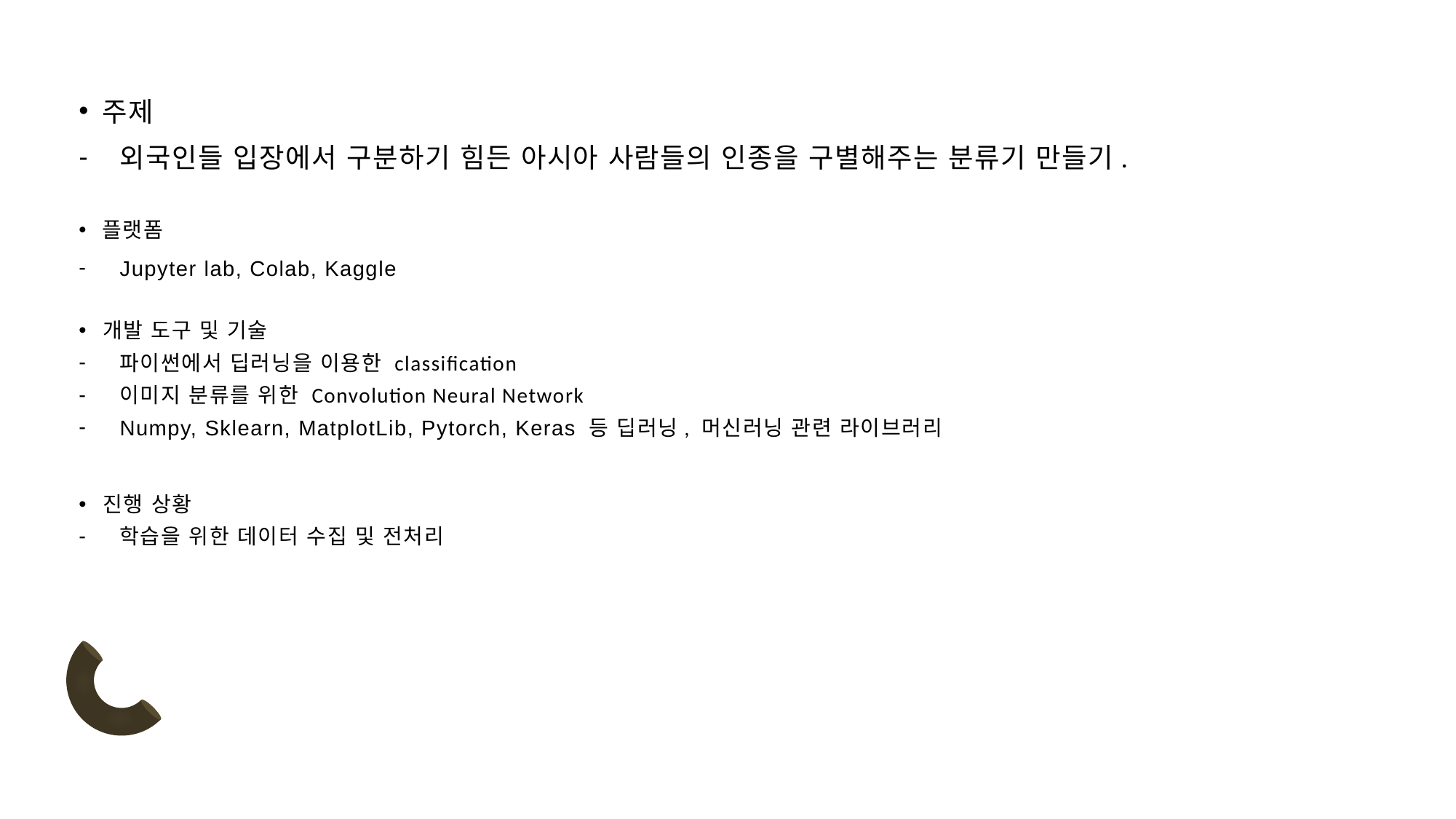

주제
외국인들 입장에서 구분하기 힘든 아시아 사람들의 인종을 구별해주는 분류기 만들기.
플랫폼
Jupyter lab, Colab, Kaggle
개발 도구 및 기술
파이썬에서 딥러닝을 이용한 classification
이미지 분류를 위한 Convolution Neural Network
Numpy, Sklearn, MatplotLib, Pytorch, Keras 등 딥러닝, 머신러닝 관련 라이브러리

진행 상황
학습을 위한 데이터 수집 및 전처리